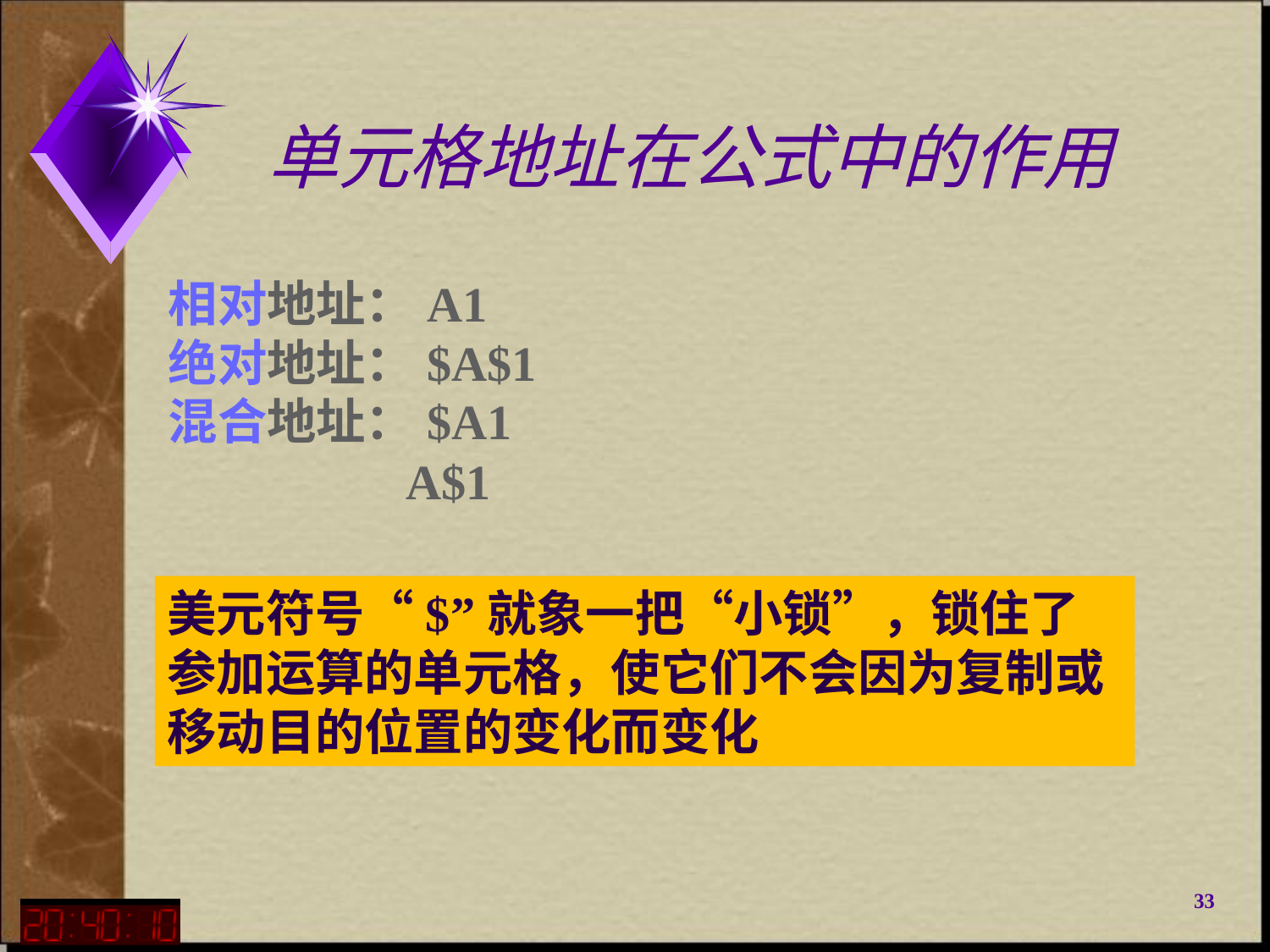

# 单元格地址在公式中的作用
相对地址：A1
绝对地址：$A$1
混合地址：$A1
	         A$1
美元符号“$”就象一把“小锁”，锁住了参加运算的单元格，使它们不会因为复制或移动目的位置的变化而变化
33